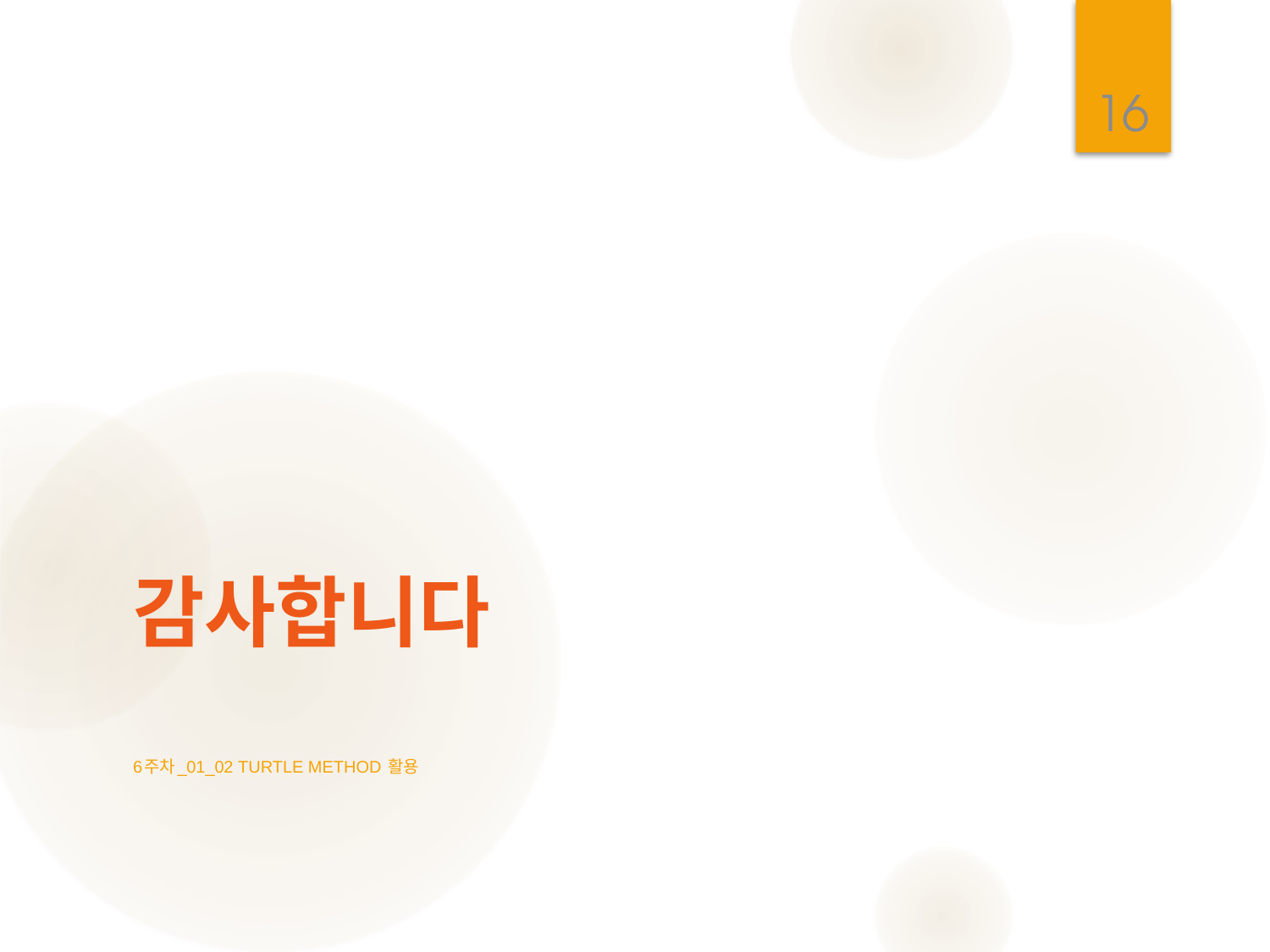

16
# 감사합니다

6주차_01_02 turtle method 활용